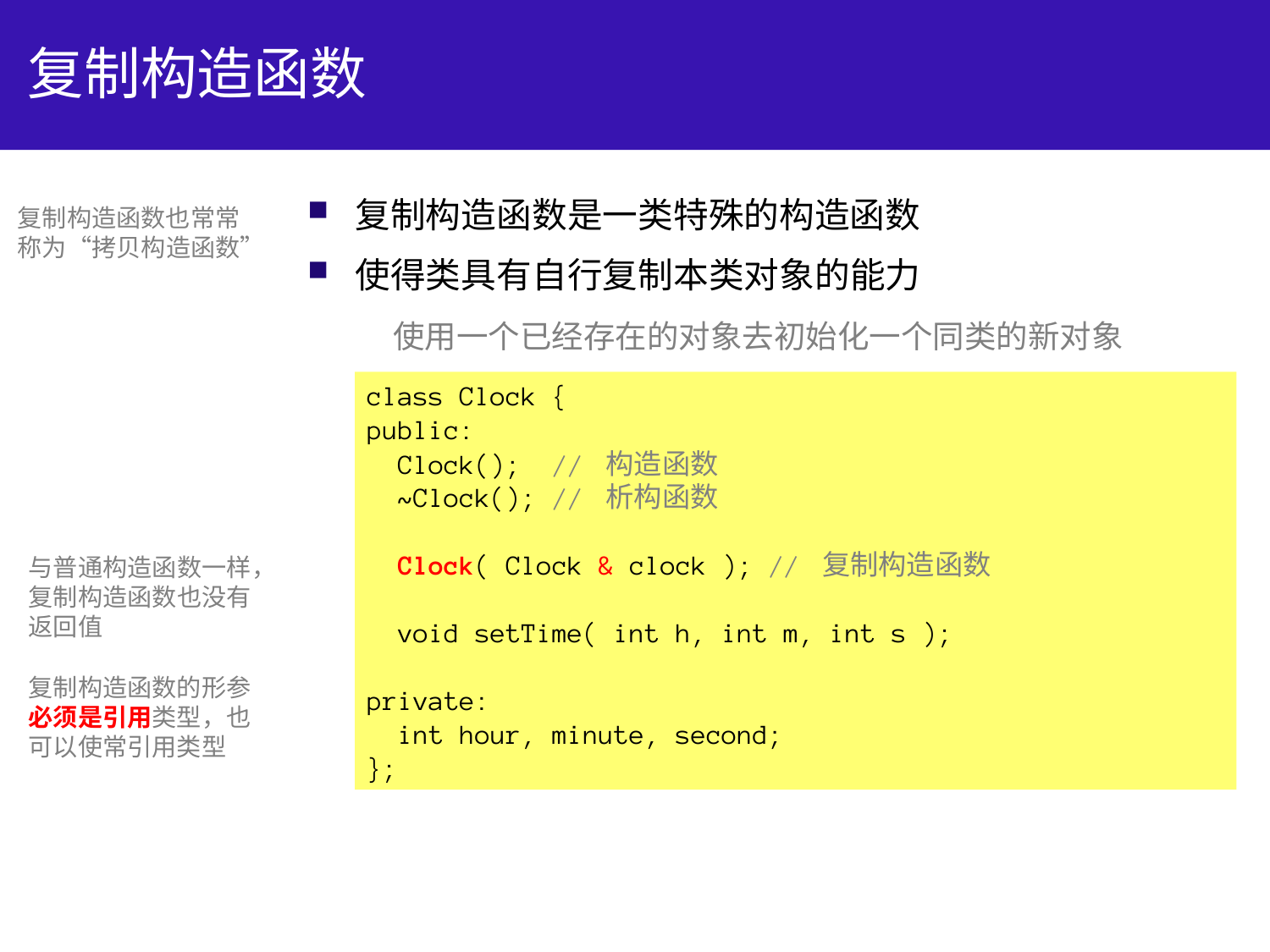

# 复制构造函数
复制构造函数是一类特殊的构造函数
使得类具有自行复制本类对象的能力
  使用一个已经存在的对象去初始化一个同类的新对象
复制构造函数也常常
称为“拷贝构造函数”
class Clock {
public:
  Clock();  // 构造函数
  ~Clock(); // 析构函数

  Clock( Clock & clock ); // 复制构造函数

  void setTime( int h, int m, int s );

private:
  int hour, minute, second;
};
与普通构造函数一样，
复制构造函数也没有
返回值
复制构造函数的形参
必须是引用类型，也
可以使常引用类型
47